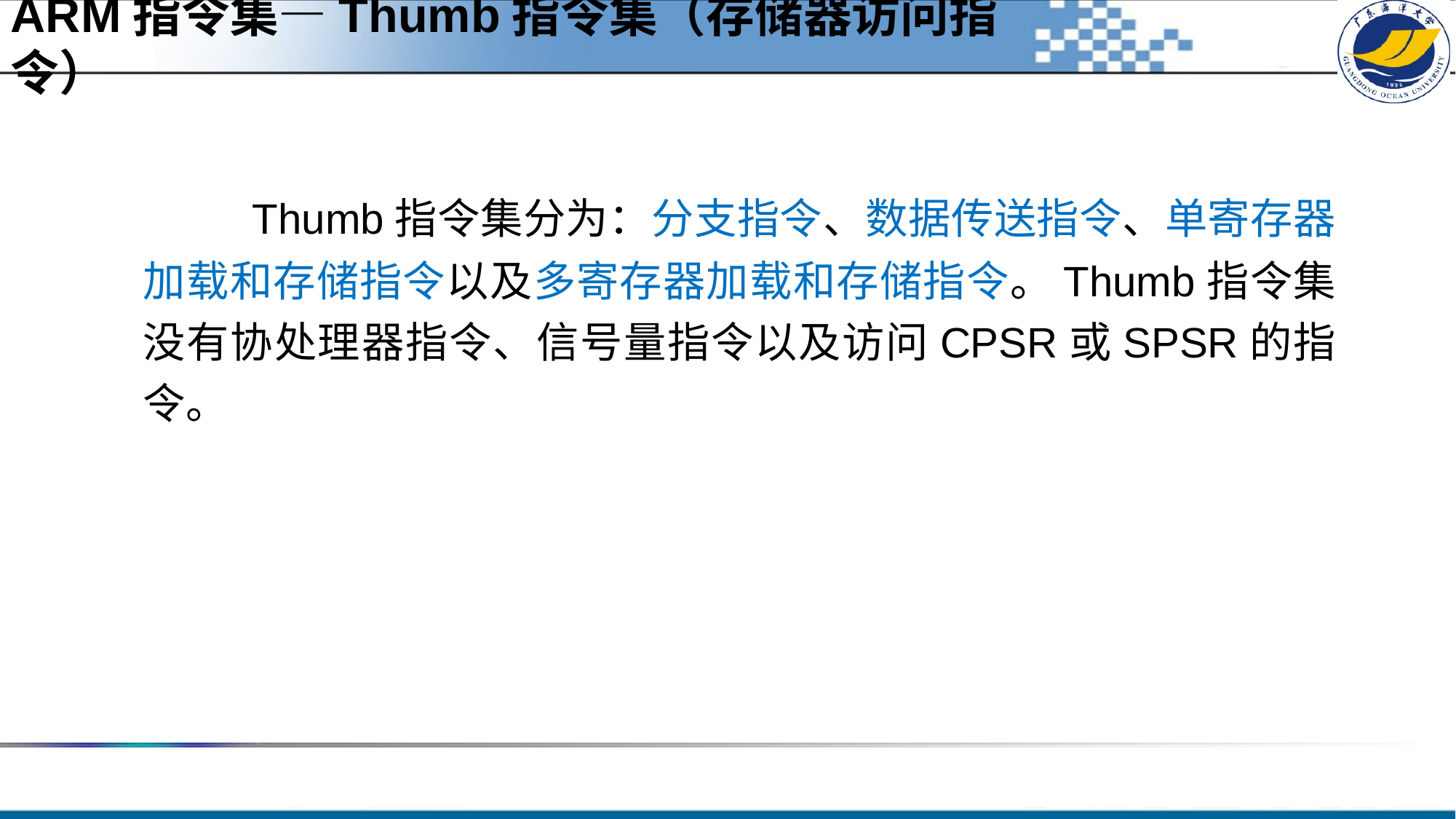

ARM指令集—Thumb指令集（存储器访问指令）
#
		Thumb指令集分为：分支指令、数据传送指令、单寄存器加载和存储指令以及多寄存器加载和存储指令。Thumb指令集没有协处理器指令、信号量指令以及访问CPSR或SPSR的指令。